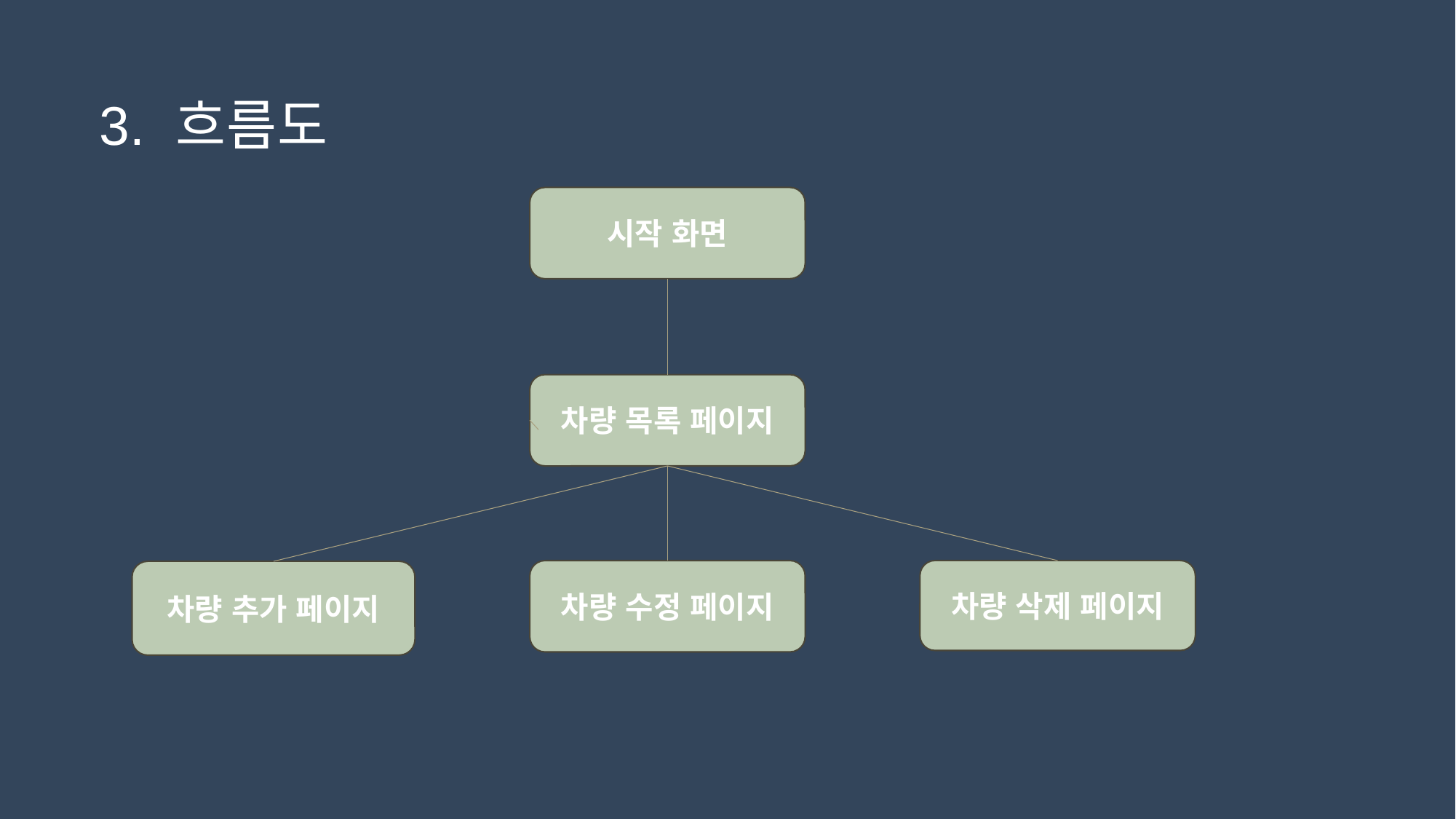

# 3. 흐름도
시작 화면
차량 목록 페이지
차량 수정 페이지
차량 삭제 페이지
차량 추가 페이지